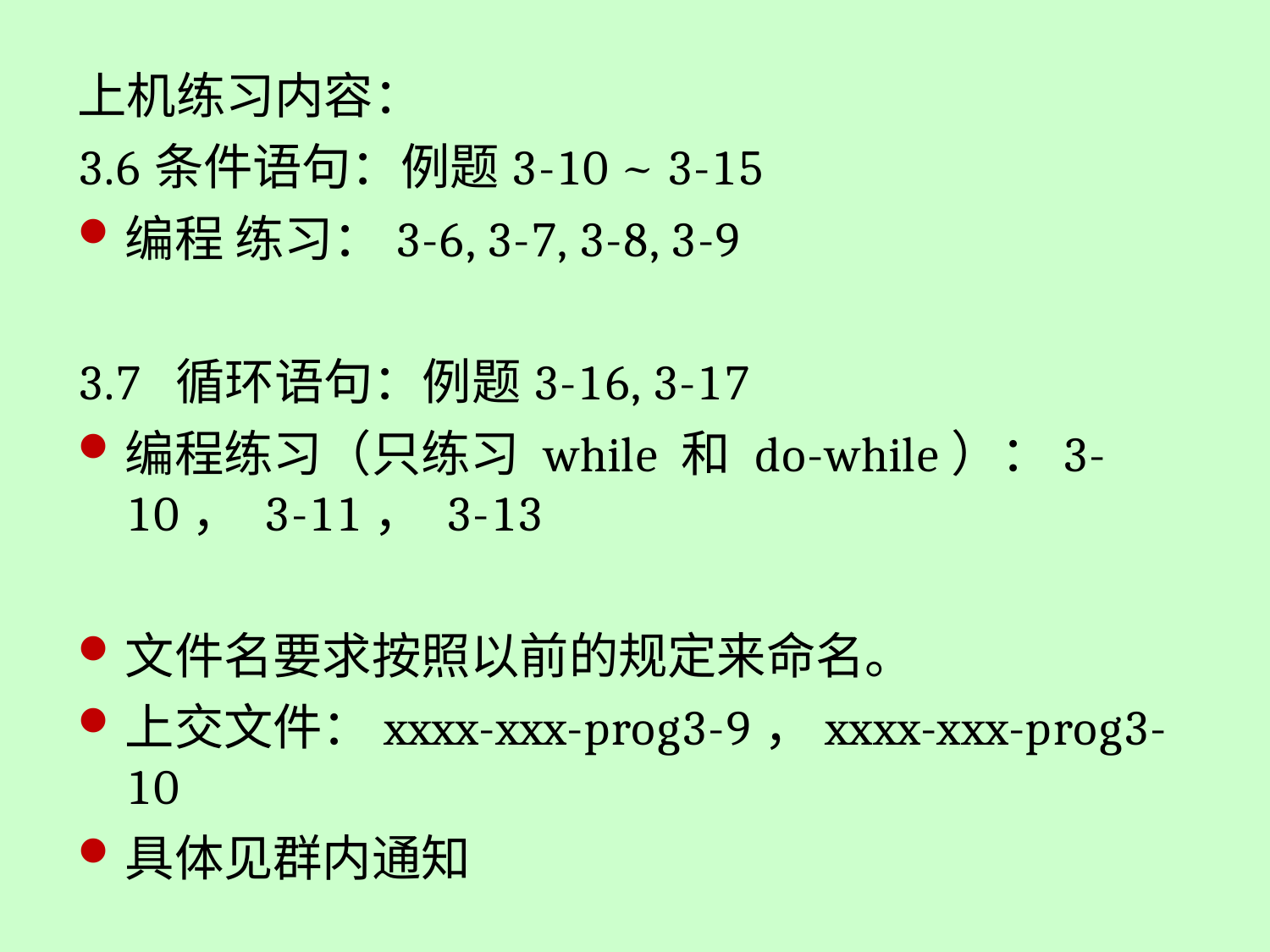

上机练习内容：
3.6条件语句：例题3-10 ~ 3-15
编程 练习：3-6, 3-7, 3-8, 3-9

3.7  循环语句：例题3-16, 3-17
编程练习（只练习 while 和 do-while）：3-10， 3-11， 3-13

文件名要求按照以前的规定来命名。
上交文件：xxxx-xxx-prog3-9，xxxx-xxx-prog3-10
具体见群内通知
54